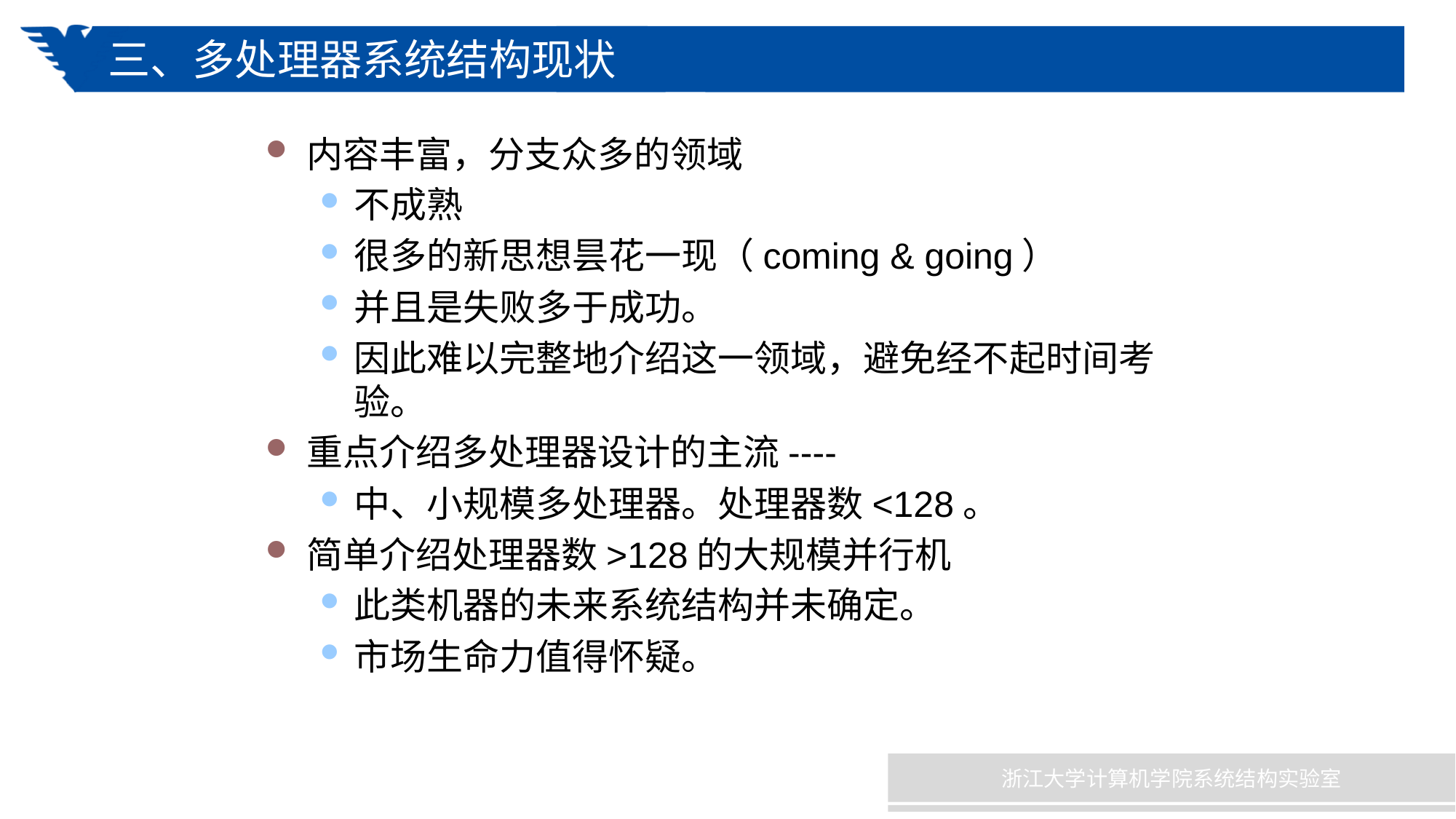

# 三、多处理器系统结构现状
内容丰富，分支众多的领域
不成熟
很多的新思想昙花一现（coming & going）
并且是失败多于成功。
因此难以完整地介绍这一领域，避免经不起时间考验。
重点介绍多处理器设计的主流----
中、小规模多处理器。处理器数<128。
简单介绍处理器数>128的大规模并行机
此类机器的未来系统结构并未确定。
市场生命力值得怀疑。